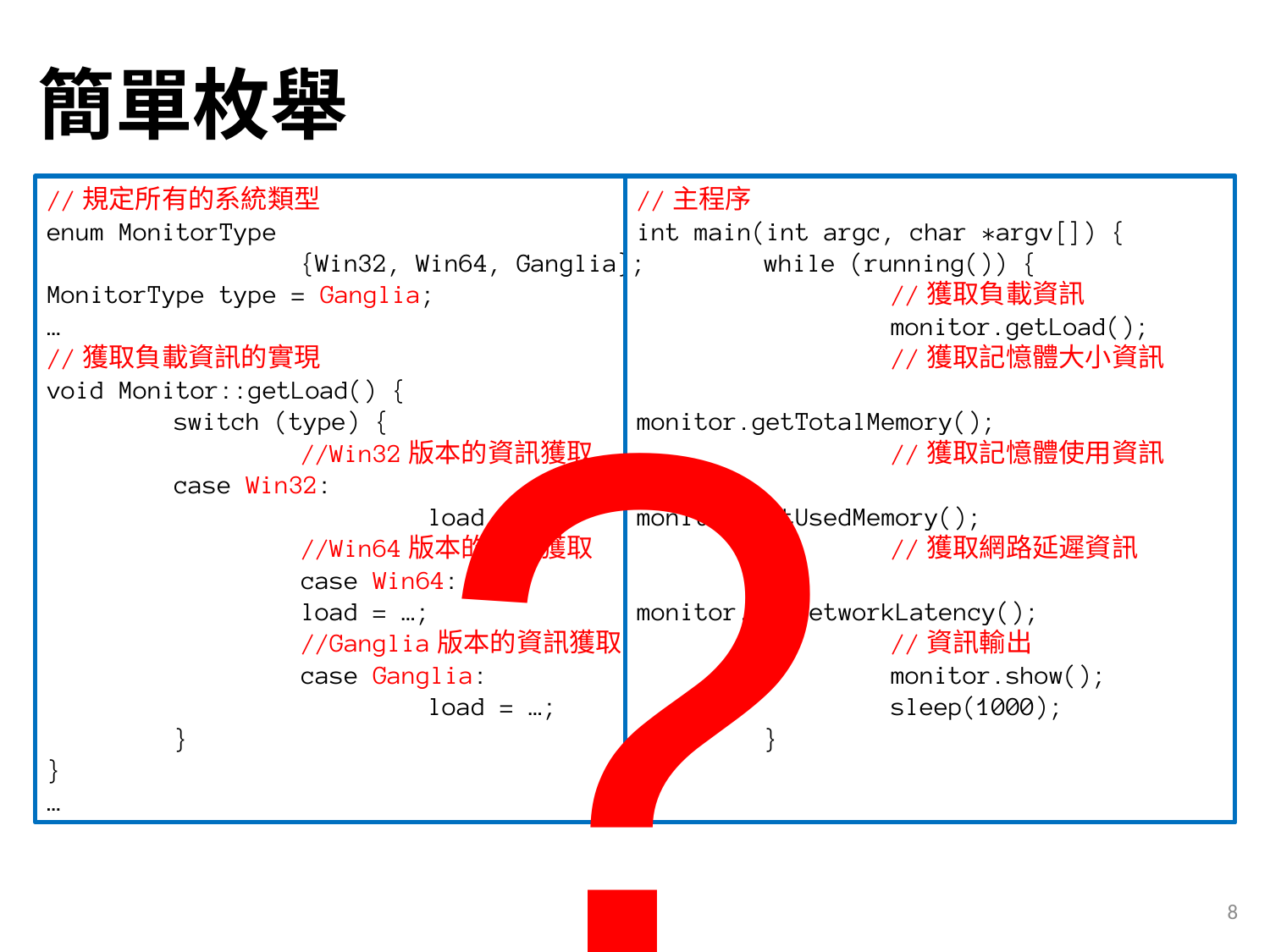

# 簡單枚舉
//規定所有的系統類型
enum MonitorType
		{Win32, Win64, Ganglia};
MonitorType type = Ganglia;
…
//獲取負載資訊的實現
void Monitor::getLoad() {
	switch (type) {
		//Win32版本的資訊獲取
case Win32:
			load = …;
		//Win64版本的資訊獲取
		case Win64:
	load = …;
		//Ganglia版本的資訊獲取
		case Ganglia:
			load = …;
	}
}
…
//主程序
int main(int argc, char *argv[]) {
	while (running()) {
		//獲取負載資訊
		monitor.getLoad();
		//獲取記憶體大小資訊
		monitor.getTotalMemory();
		//獲取記憶體使用資訊
		monitor.getUsedMemory();
		//獲取網路延遲資訊
		monitor.getNetworkLatency();
		//資訊輸出
		monitor.show();
		sleep(1000);
	}
}

?
8